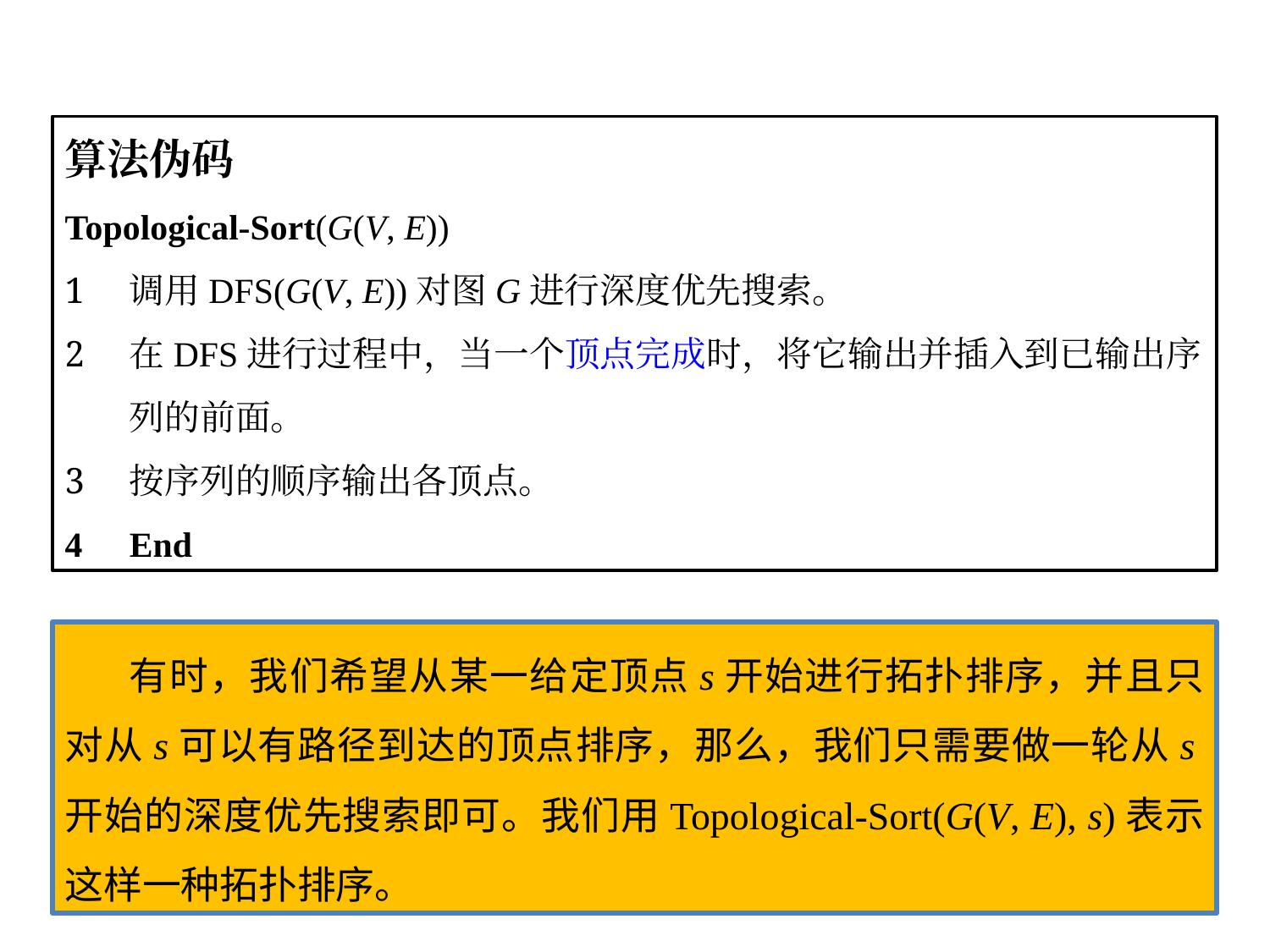

算法伪码
Topological-Sort(G(V, E))
调用DFS(G(V, E))对图G进行深度优先搜索。
在DFS进行过程中，当一个顶点完成时，将它输出并插入到已输出序列的前面。
按序列的顺序输出各顶点。
End
有时，我们希望从某一给定顶点s开始进行拓扑排序，并且只对从s可以有路径到达的顶点排序，那么，我们只需要做一轮从s开始的深度优先搜索即可。我们用Topological-Sort(G(V, E), s)表示这样一种拓扑排序。